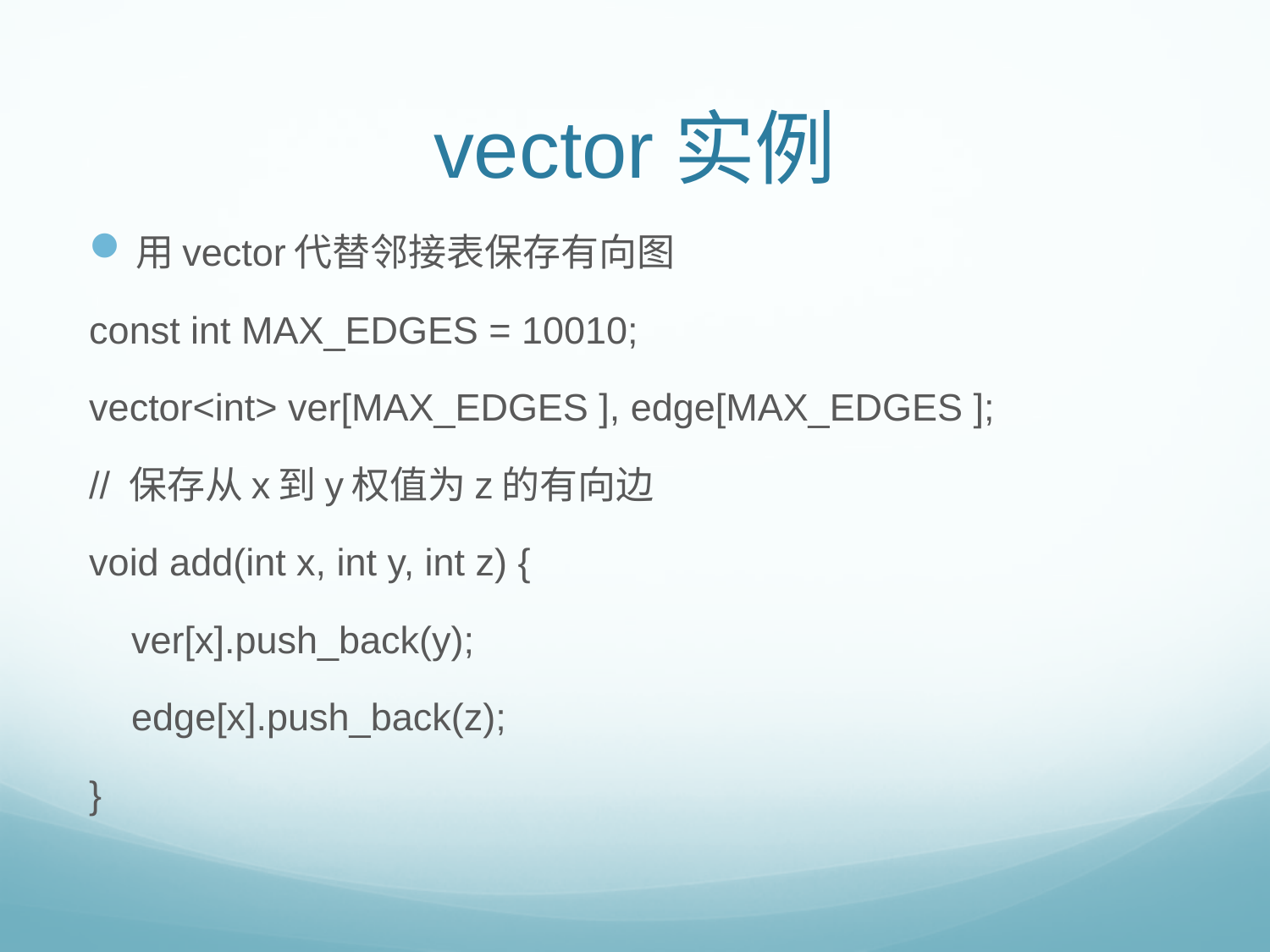

# vector实例
用vector代替邻接表保存有向图
const int MAX_EDGES = 10010;
vector<int> ver[MAX_EDGES ], edge[MAX_EDGES ];
// 保存从x到y权值为z的有向边
void add(int x, int y, int z) {
    ver[x].push_back(y);
    edge[x].push_back(z);
}